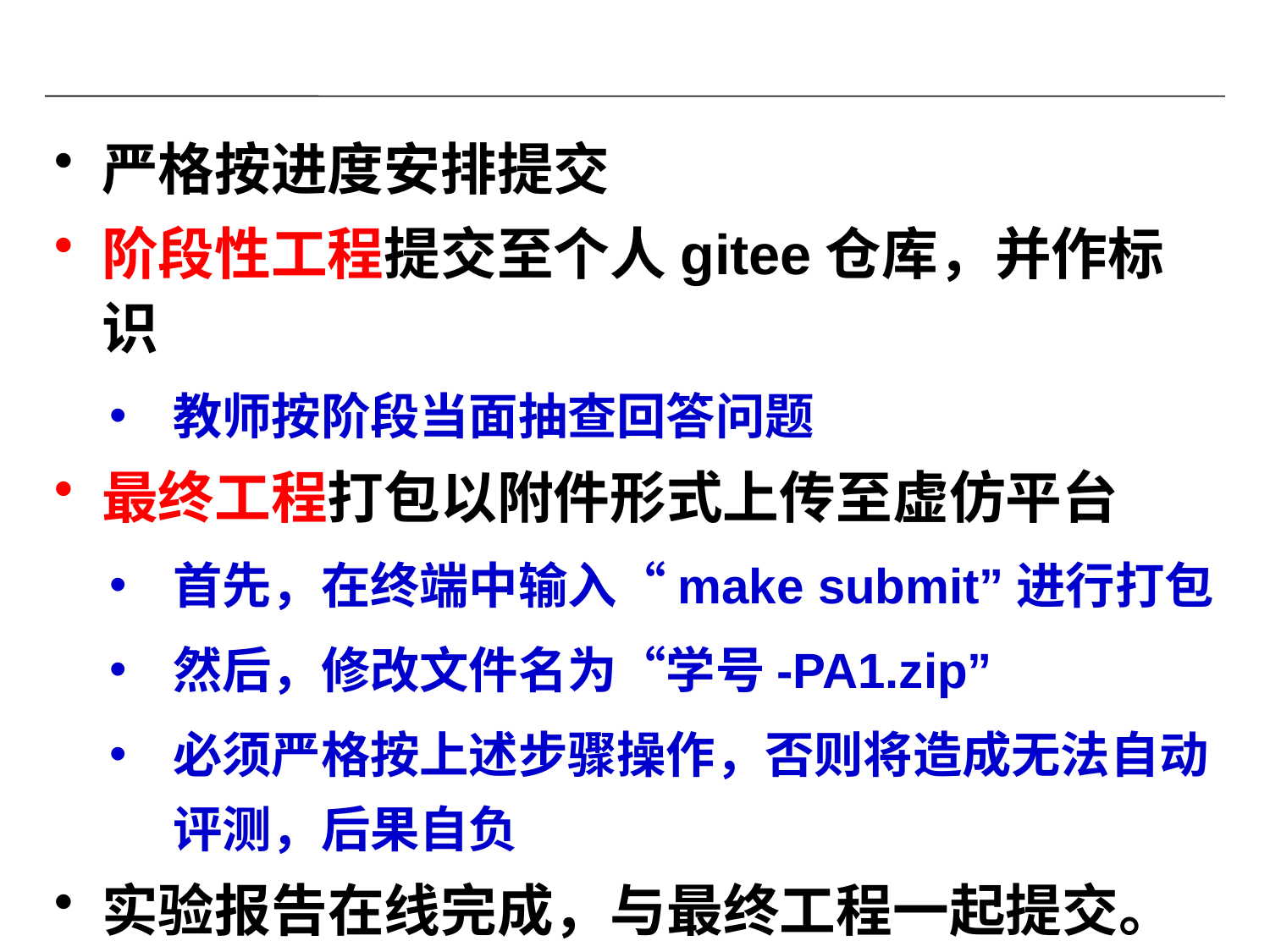

严格按进度安排提交
阶段性工程提交至个人gitee仓库，并作标识
教师按阶段当面抽查回答问题
最终工程打包以附件形式上传至虚仿平台
首先，在终端中输入“make submit”进行打包
然后，修改文件名为“学号-PA1.zip”
必须严格按上述步骤操作，否则将造成无法自动评测，后果自负
实验报告在线完成，与最终工程一起提交。